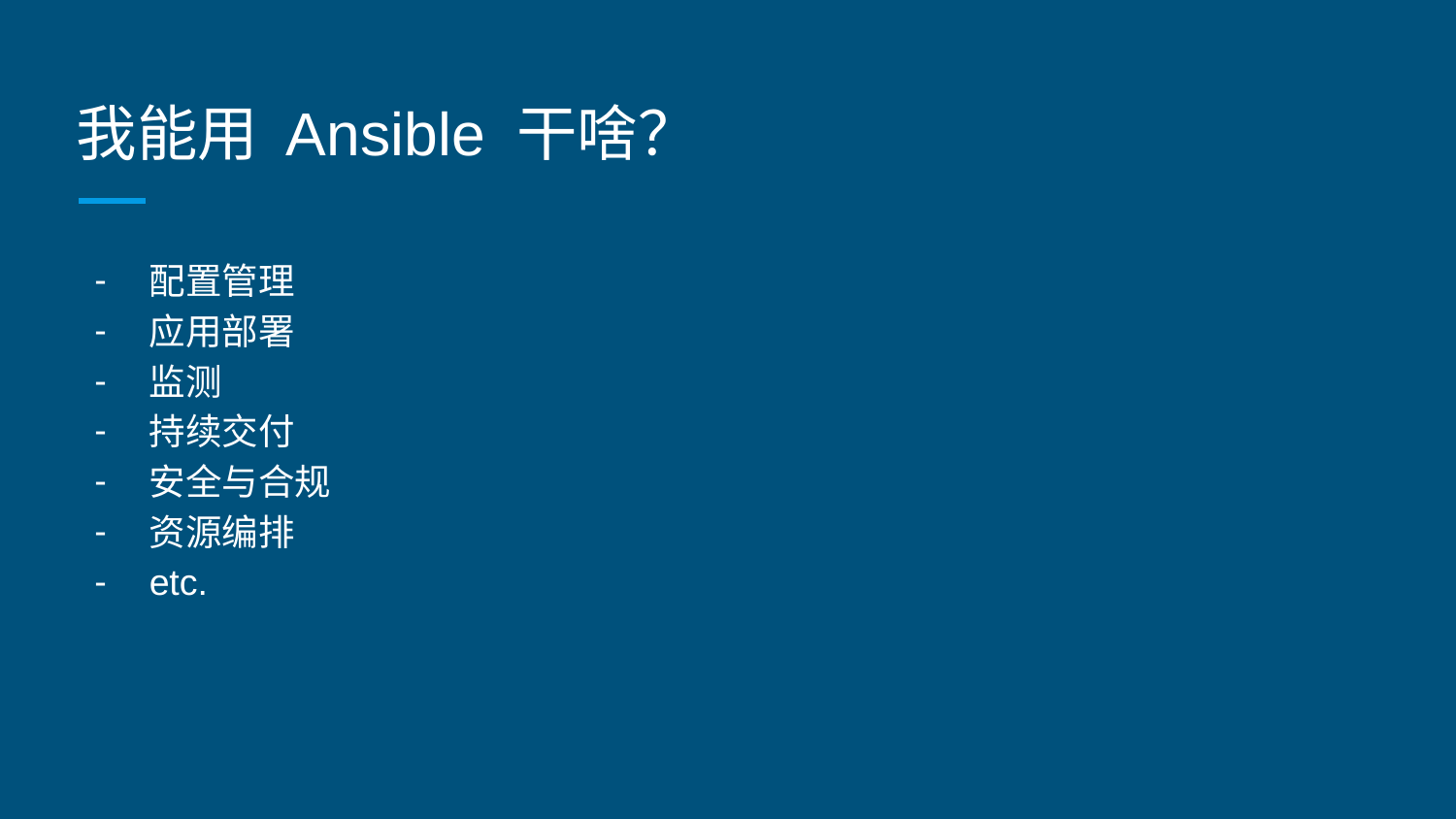

# 我能用 Ansible 干啥？
配置管理
应用部署
监测
持续交付
安全与合规
资源编排
etc.